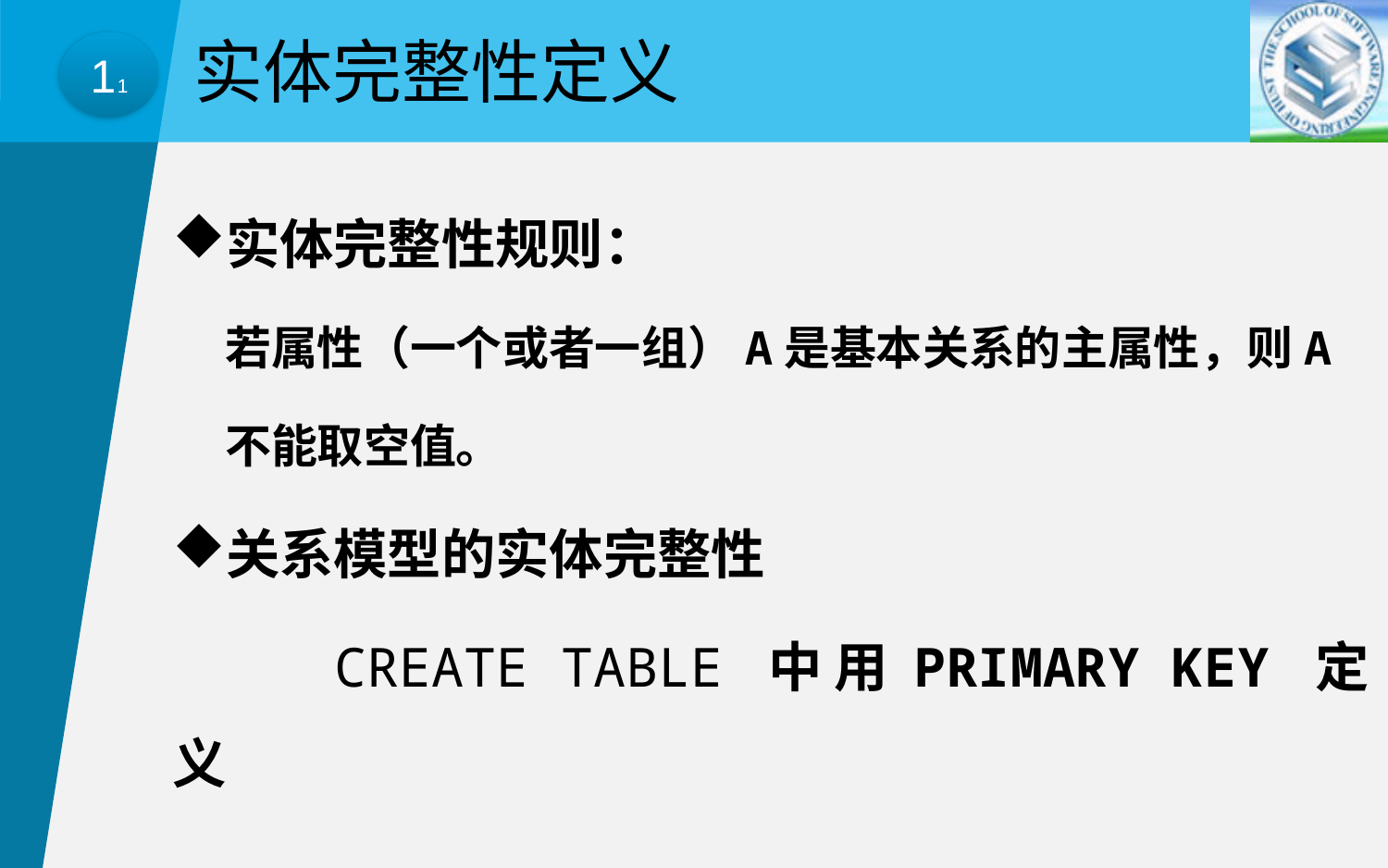

实体完整性定义
1.1
实体完整性规则：
    若属性（一个或者一组）A是基本关系的主属性，则A
    不能取空值。
关系模型的实体完整性
     CREATE TABLE 中 用 PRIMARY KEY 定义